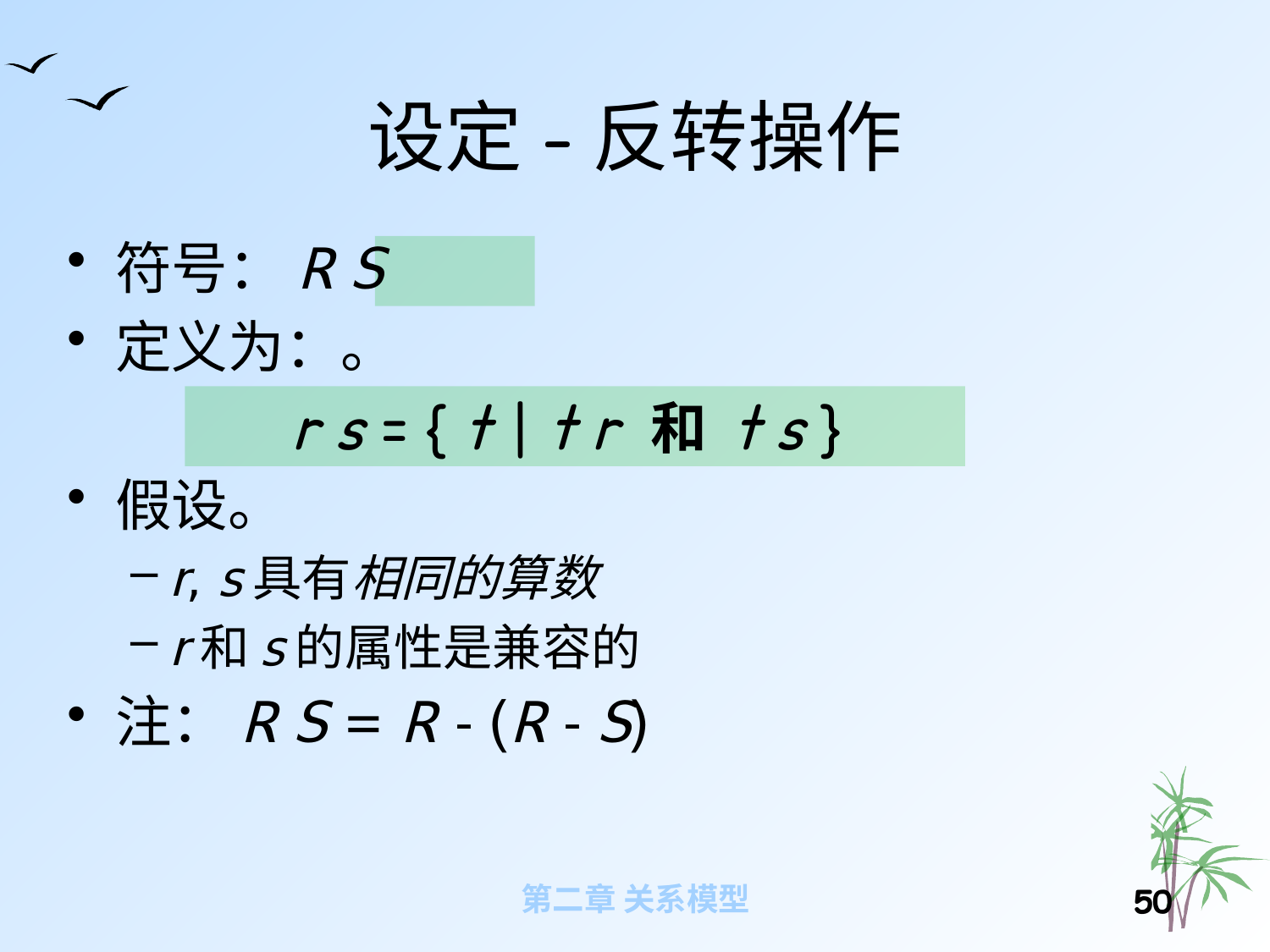

# 设定-反转操作
符号：R S
定义为：。

假设。
r, s具有相同的算数
r和s的属性是兼容的
注：R S = R - (R - S)

r s = { t | t r 和 t s }
第二章 关系模型
50